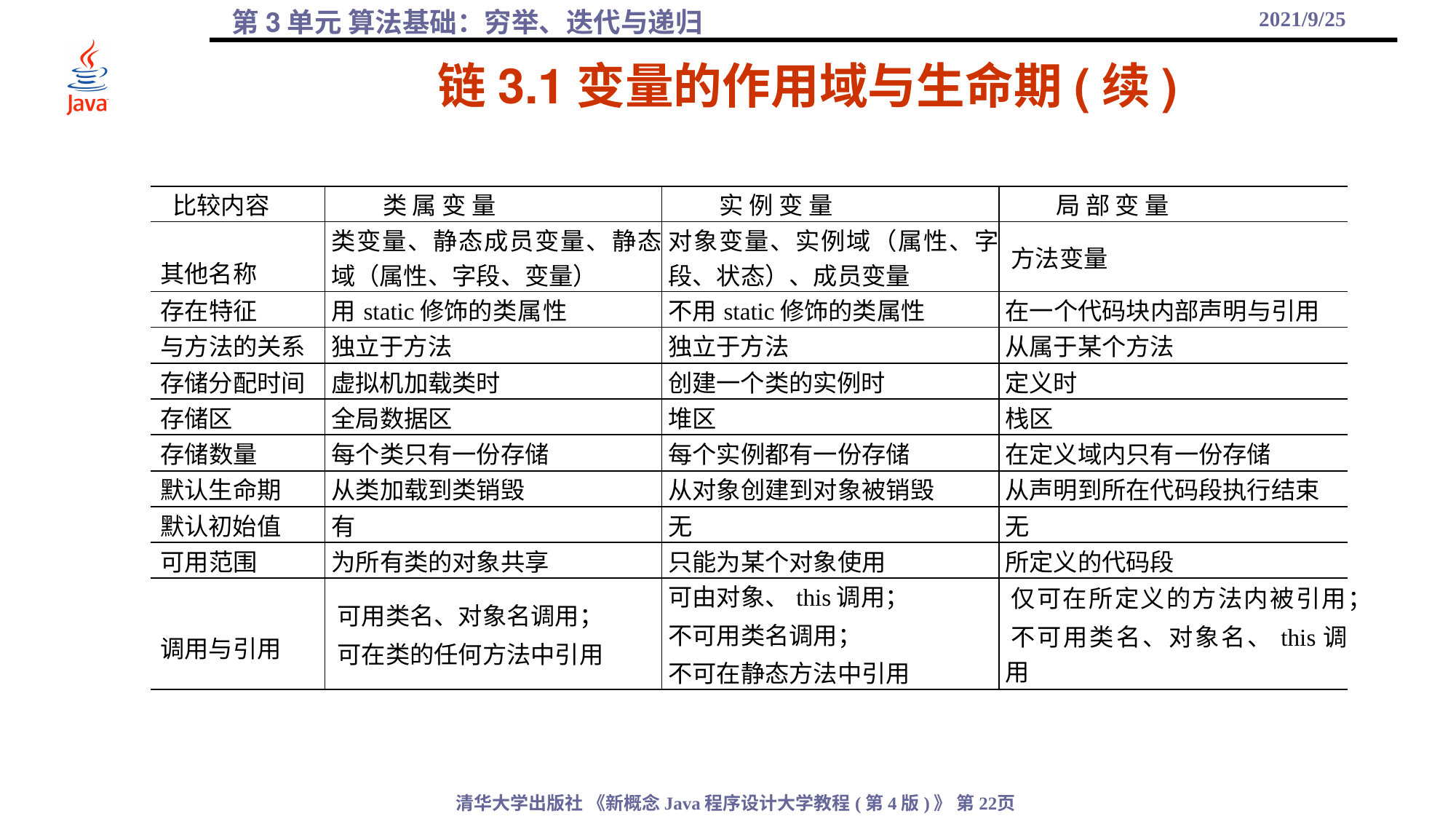

2021/9/25
# 链3.1变量的作用域与生命期(续)
| 比较内容 | 类 属 变 量 | 实 例 变 量 | 局 部 变 量 |
| --- | --- | --- | --- |
| 其他名称 | 类变量、静态成员变量、静态域（属性、字段、变量） | 对象变量、实例域（属性、字段、状态）、成员变量 | 方法变量 |
| 存在特征 | 用static修饰的类属性 | 不用static修饰的类属性 | 在一个代码块内部声明与引用 |
| 与方法的关系 | 独立于方法 | 独立于方法 | 从属于某个方法 |
| 存储分配时间 | 虚拟机加载类时 | 创建一个类的实例时 | 定义时 |
| 存储区 | 全局数据区 | 堆区 | 栈区 |
| 存储数量 | 每个类只有一份存储 | 每个实例都有一份存储 | 在定义域内只有一份存储 |
| 默认生命期 | 从类加载到类销毁 | 从对象创建到对象被销毁 | 从声明到所在代码段执行结束 |
| 默认初始值 | 有 | 无 | 无 |
| 可用范围 | 为所有类的对象共享 | 只能为某个对象使用 | 所定义的代码段 |
| 调用与引用 | 可用类名、对象名调用； 可在类的任何方法中引用 | 可由对象、this调用； 不可用类名调用； 不可在静态方法中引用 | 仅可在所定义的方法内被引用； 不可用类名、对象名、this调用 |